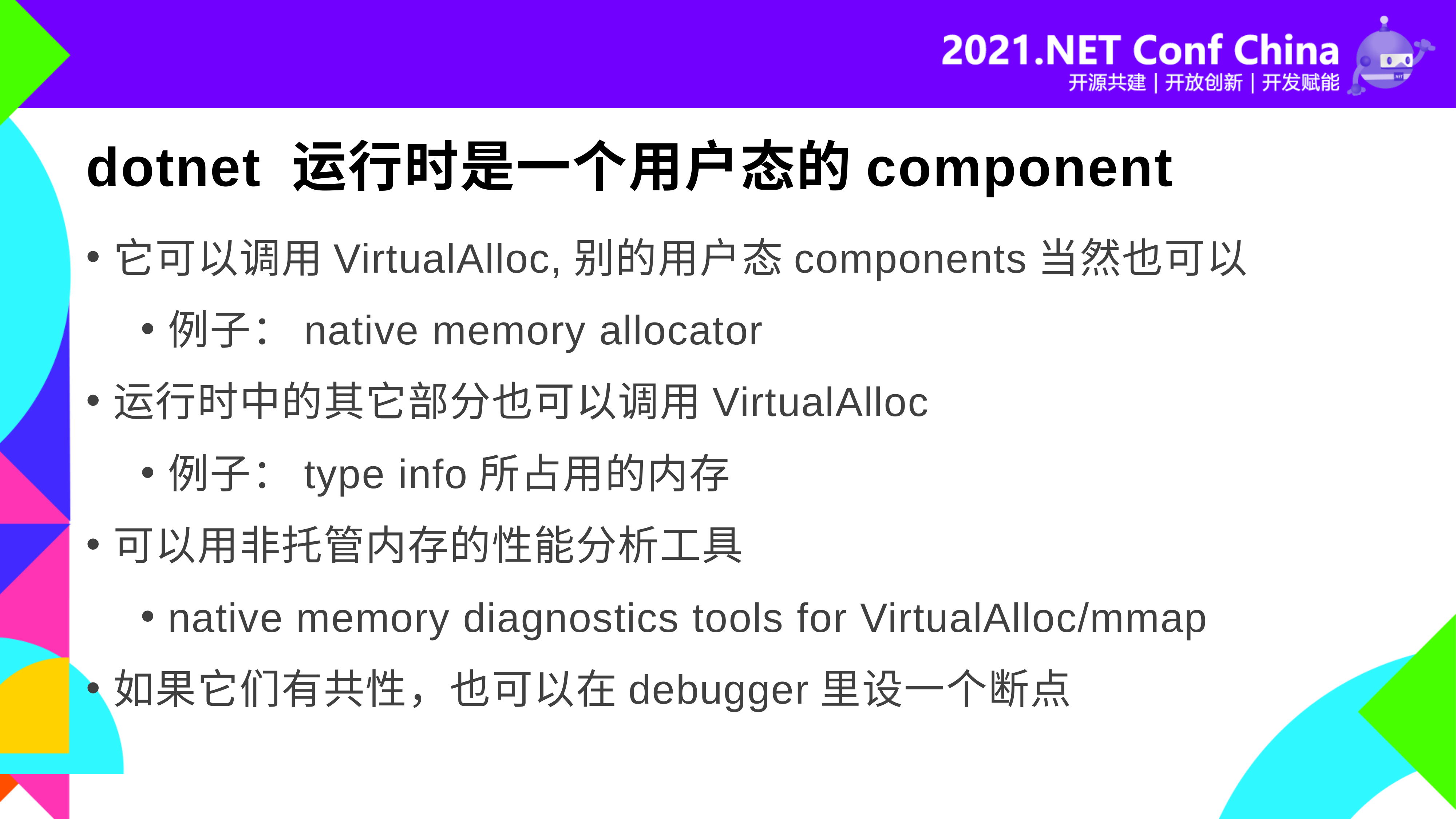

# dotnet 运行时是一个用户态的component
它可以调用VirtualAlloc,别的用户态components当然也可以
例子：native memory allocator
运行时中的其它部分也可以调用VirtualAlloc
例子：type info所占用的内存
可以用非托管内存的性能分析工具
native memory diagnostics tools for VirtualAlloc/mmap
如果它们有共性，也可以在debugger里设一个断点